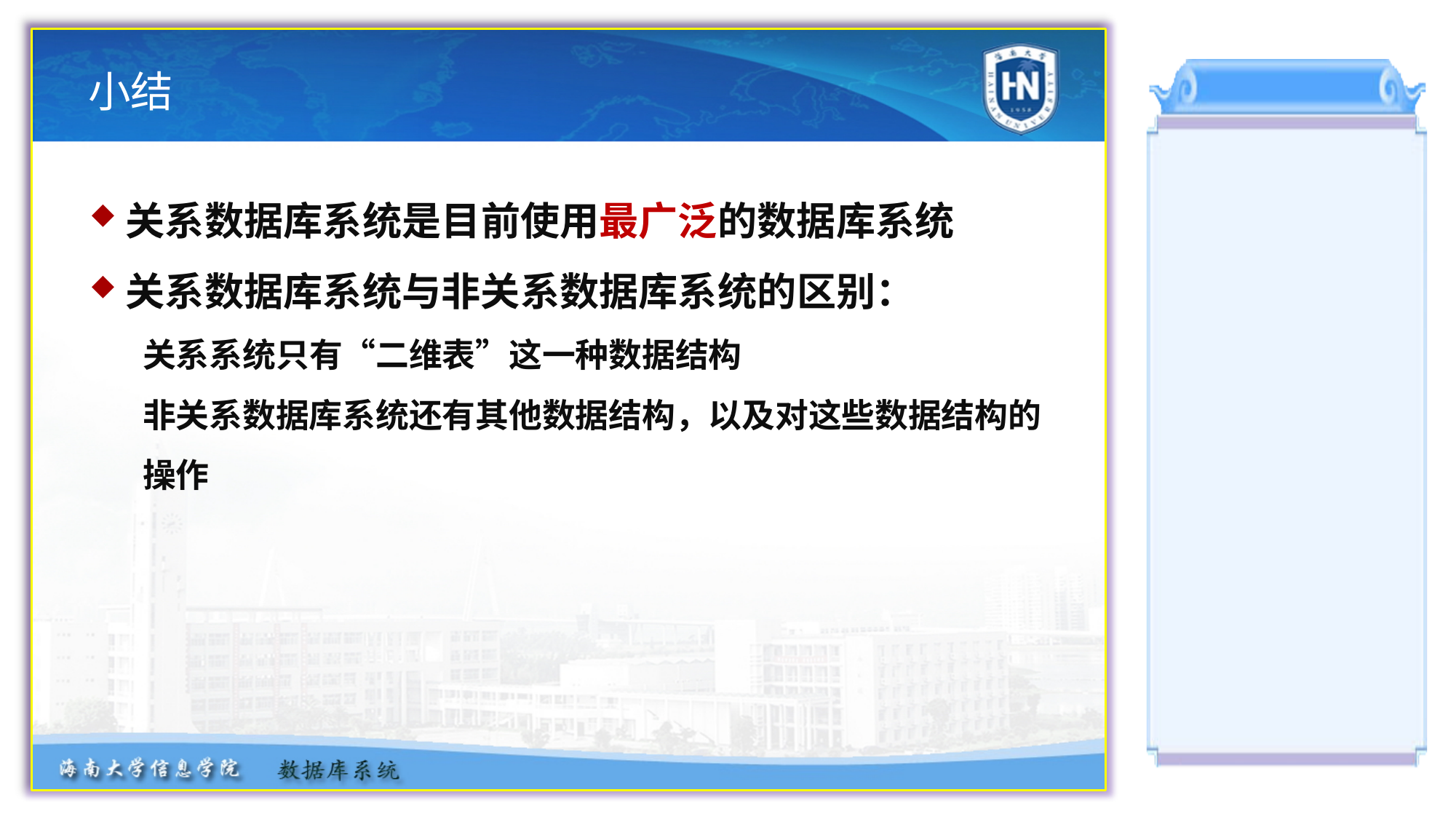

# 小结
关系数据库系统是目前使用最广泛的数据库系统
关系数据库系统与非关系数据库系统的区别：
关系系统只有“二维表”这一种数据结构
非关系数据库系统还有其他数据结构，以及对这些数据结构的操作